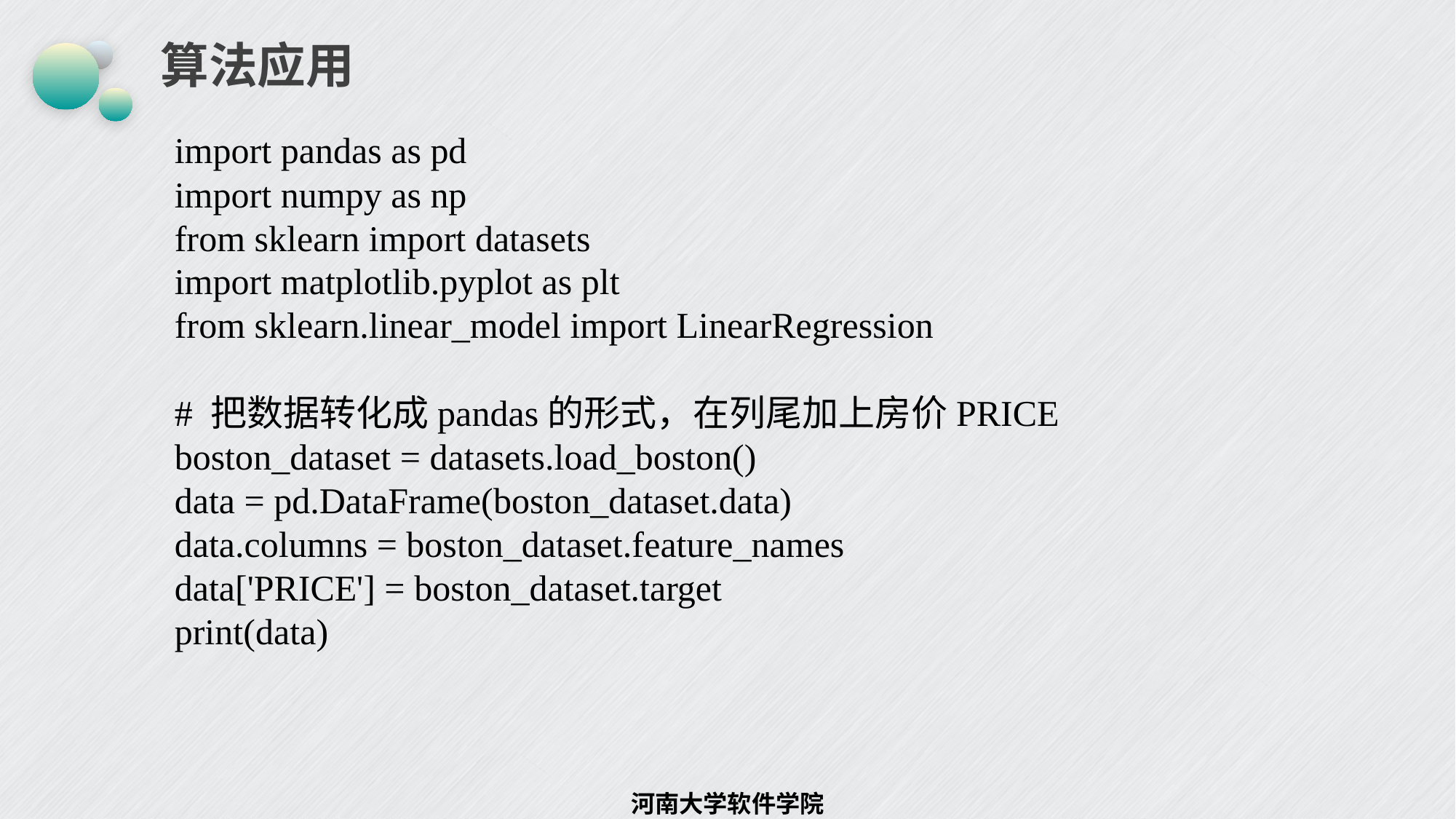

# 算法应用
import pandas as pd
import numpy as np
from sklearn import datasets
import matplotlib.pyplot as plt
from sklearn.linear_model import LinearRegression
# 把数据转化成pandas的形式，在列尾加上房价PRICE
boston_dataset = datasets.load_boston()
data = pd.DataFrame(boston_dataset.data)
data.columns = boston_dataset.feature_names
data['PRICE'] = boston_dataset.target
print(data)